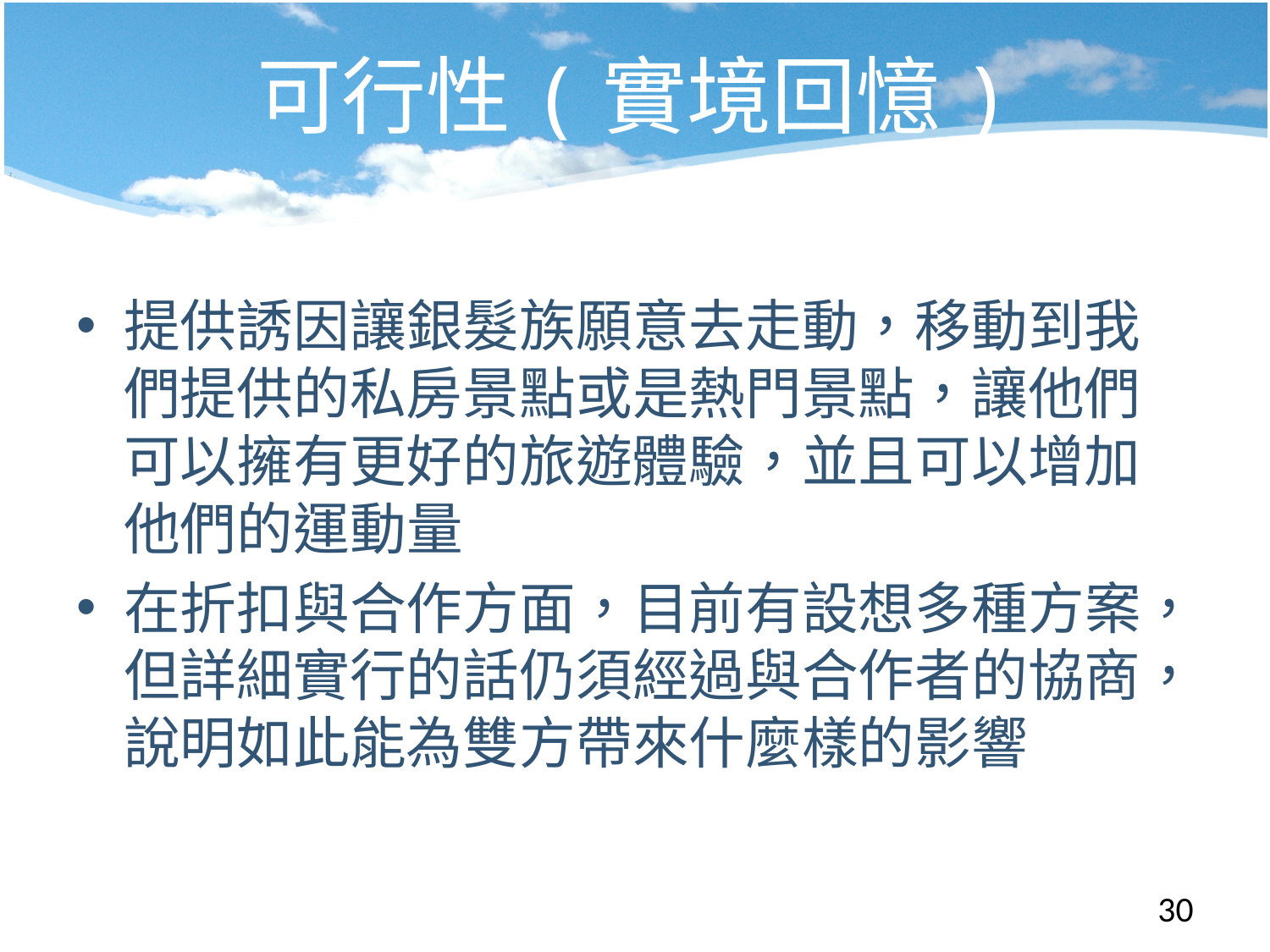

# 可行性(實境回憶)
提供誘因讓銀髮族願意去走動，移動到我們提供的私房景點或是熱門景點，讓他們可以擁有更好的旅遊體驗，並且可以增加他們的運動量
在折扣與合作方面，目前有設想多種方案，但詳細實行的話仍須經過與合作者的協商，說明如此能為雙方帶來什麼樣的影響
30